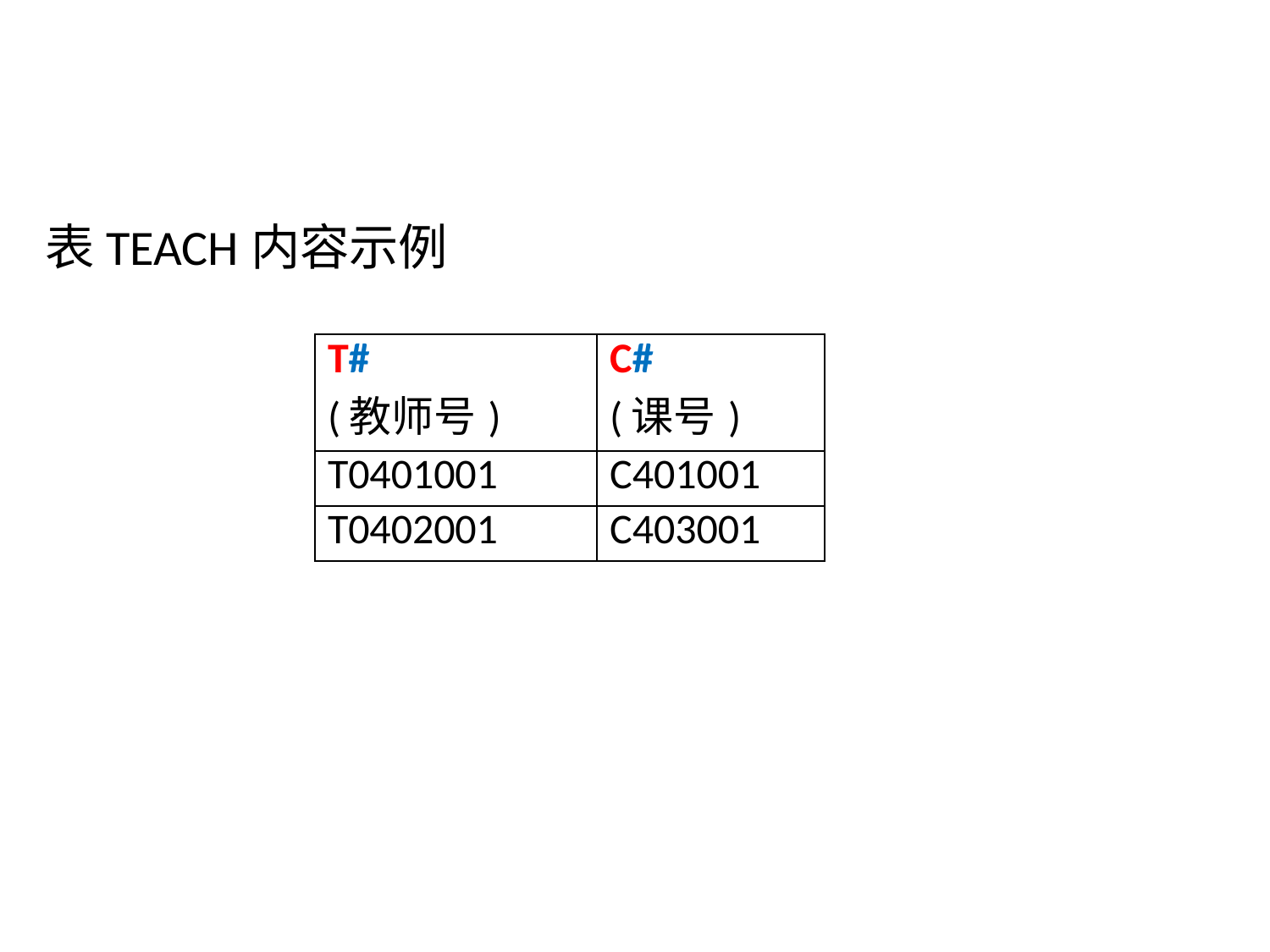

表TEACH内容示例

| T# (教师号) | C# (课号) |
| --- | --- |
| T0401001 | C401001 |
| T0402001 | C403001 |